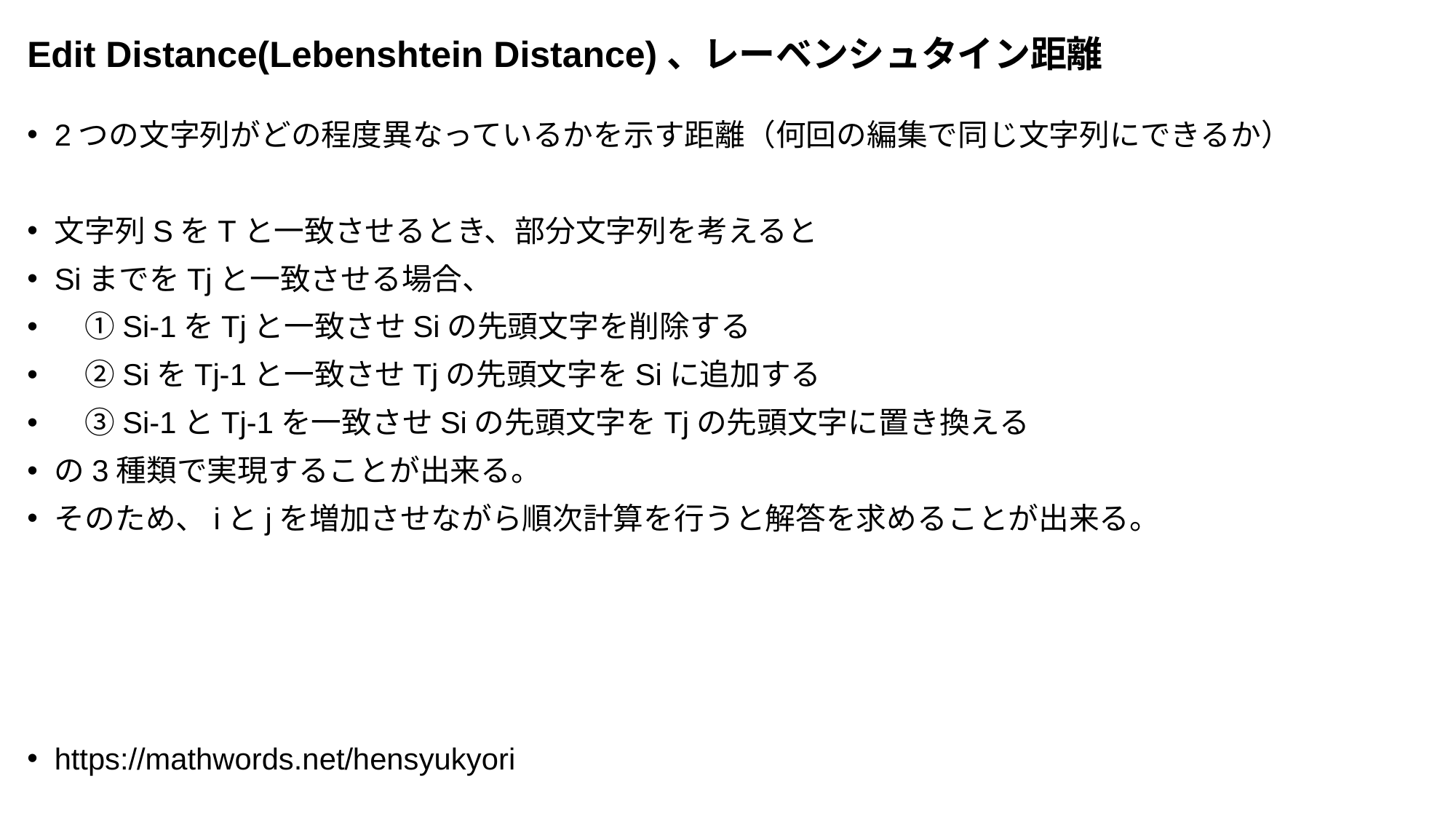

# Edit Distance(Lebenshtein Distance)、レーベンシュタイン距離
2つの文字列がどの程度異なっているかを示す距離（何回の編集で同じ文字列にできるか）

文字列SをTと一致させるとき、部分文字列を考えると
SiまでをTjと一致させる場合、
　①Si-1をTjと一致させSiの先頭文字を削除する
　②SiをTj-1と一致させTjの先頭文字をSiに追加する
　③Si-1とTj-1を一致させSiの先頭文字をTjの先頭文字に置き換える
の3種類で実現することが出来る。
そのため、iとjを増加させながら順次計算を行うと解答を求めることが出来る。

https://mathwords.net/hensyukyori